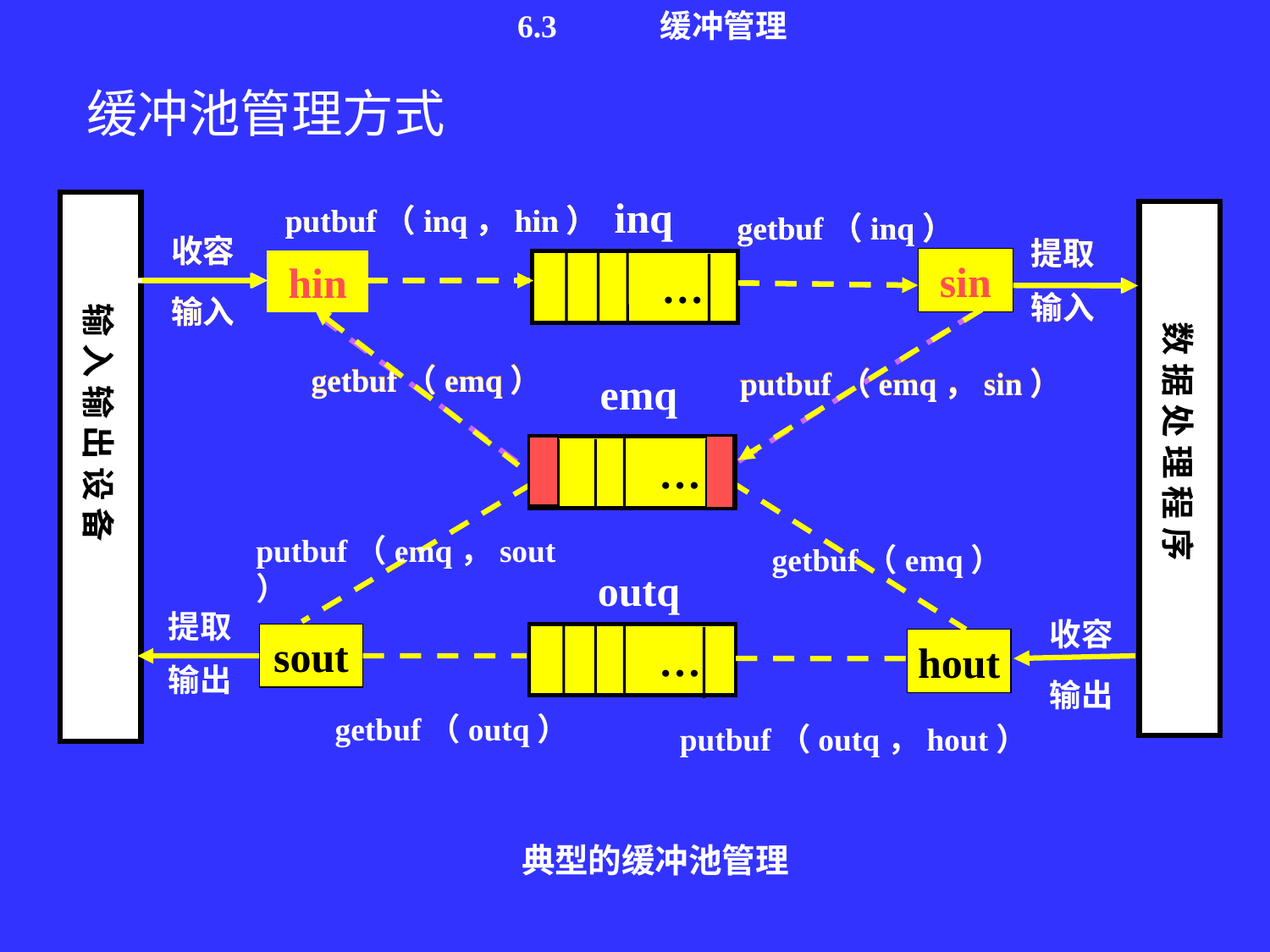

6.3	 缓冲管理
缓冲池管理方式
inq
          输 入 输 出 设 备
putbuf（inq，hin）
putbuf（inq，hin）
           数 据 处 理 程 序
getbuf（inq）
getbuf（inq）
提取
输入
提取
输入
收容

输入
收容

输入
sin
sin
hin
hin
         …

getbuf（emq）
getbuf（emq）
putbuf（emq，sin）
putbuf（emq，sin）
emq
         …

putbuf（emq，sout）
getbuf（emq）
outq
提取
输出
收容

输出

sout
         …

hout

getbuf（outq）
putbuf（outq，hout）
典型的缓冲池管理